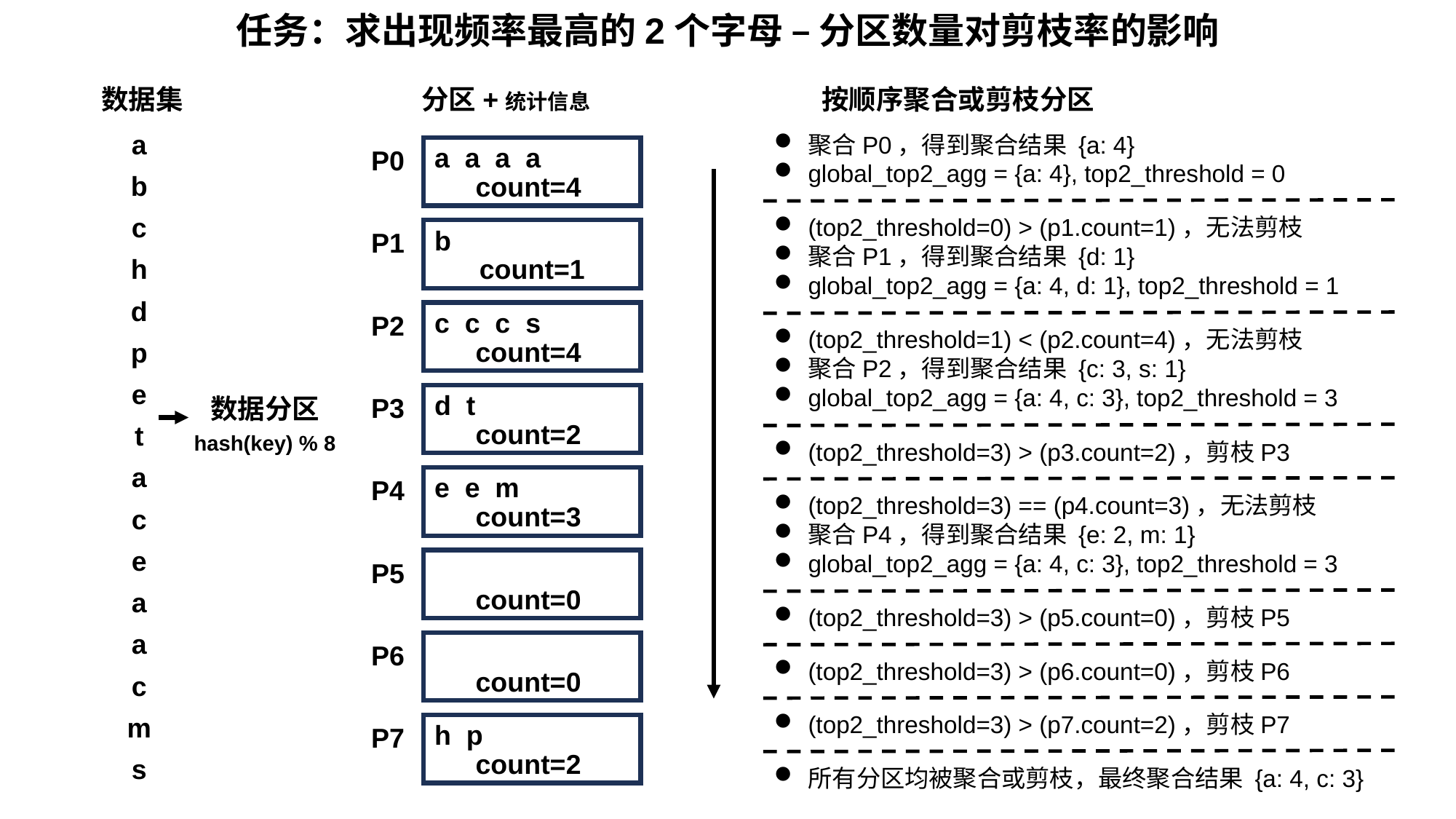

任务：求出现频率最高的2个字母 – 分区数量对剪枝率的影响
数据集
分区+统计信息
按顺序聚合或剪枝分区
a
聚合P0，得到聚合结果 {a: 4}
global_top2_agg = {a: 4}, top2_threshold = 0
a  a  a  a

P0
count=4
b
c
(top2_threshold=0) > (p1.count=1)，无法剪枝
聚合P1，得到聚合结果 {d: 1}
global_top2_agg = {a: 4, d: 1}, top2_threshold = 1
b

P1
count=1
h
d
c  c  c  s

P2
count=4
(top2_threshold=1) < (p2.count=4)，无法剪枝
聚合P2，得到聚合结果 {c: 3, s: 1}
global_top2_agg = {a: 4, c: 3}, top2_threshold = 3
p
e
d  t

P3
count=2
数据分区
t
hash(key) % 8
(top2_threshold=3) > (p3.count=2)，剪枝P3
a
e  e  m

P4
count=3
(top2_threshold=3) == (p4.count=3)，无法剪枝
聚合P4，得到聚合结果 {e: 2, m: 1}
global_top2_agg = {a: 4, c: 3}, top2_threshold = 3
c
e

P5
count=0
a
(top2_threshold=3) > (p5.count=0)，剪枝P5
a

P6
count=0
(top2_threshold=3) > (p6.count=0)，剪枝P6
c
(top2_threshold=3) > (p7.count=2)，剪枝P7
m
h  p

P7
count=2
s
所有分区均被聚合或剪枝，最终聚合结果 {a: 4, c: 3}